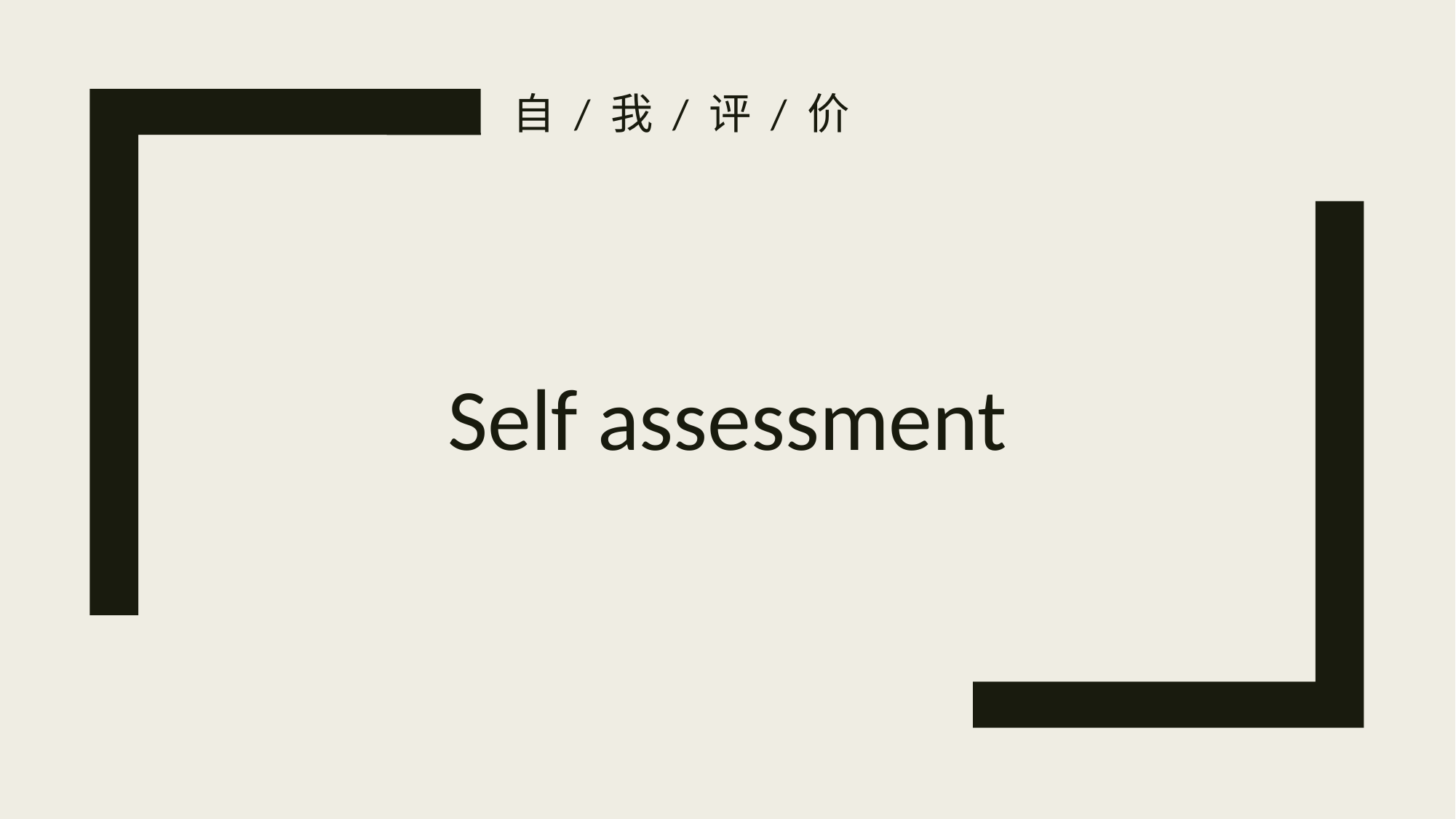

自 / 我 / 评 / 价
Self assessment